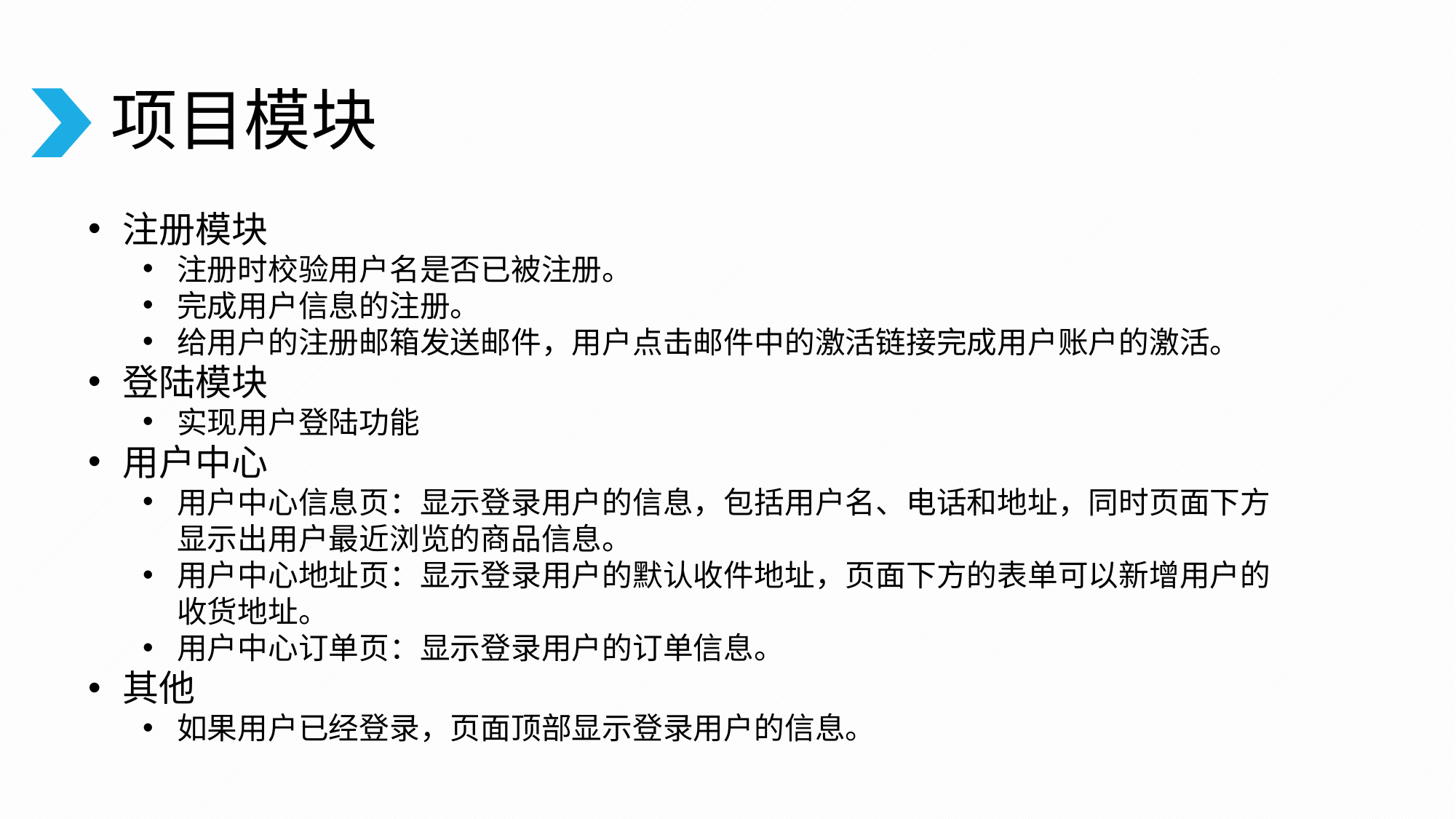

# 项目模块
注册模块
注册时校验用户名是否已被注册。
完成用户信息的注册。
给用户的注册邮箱发送邮件，用户点击邮件中的激活链接完成用户账户的激活。
登陆模块
实现用户登陆功能
用户中心
用户中心信息页：显示登录用户的信息，包括用户名、电话和地址，同时页面下方显示出用户最近浏览的商品信息。
用户中心地址页：显示登录用户的默认收件地址，页面下方的表单可以新增用户的收货地址。
用户中心订单页：显示登录用户的订单信息。
其他
如果用户已经登录，页面顶部显示登录用户的信息。